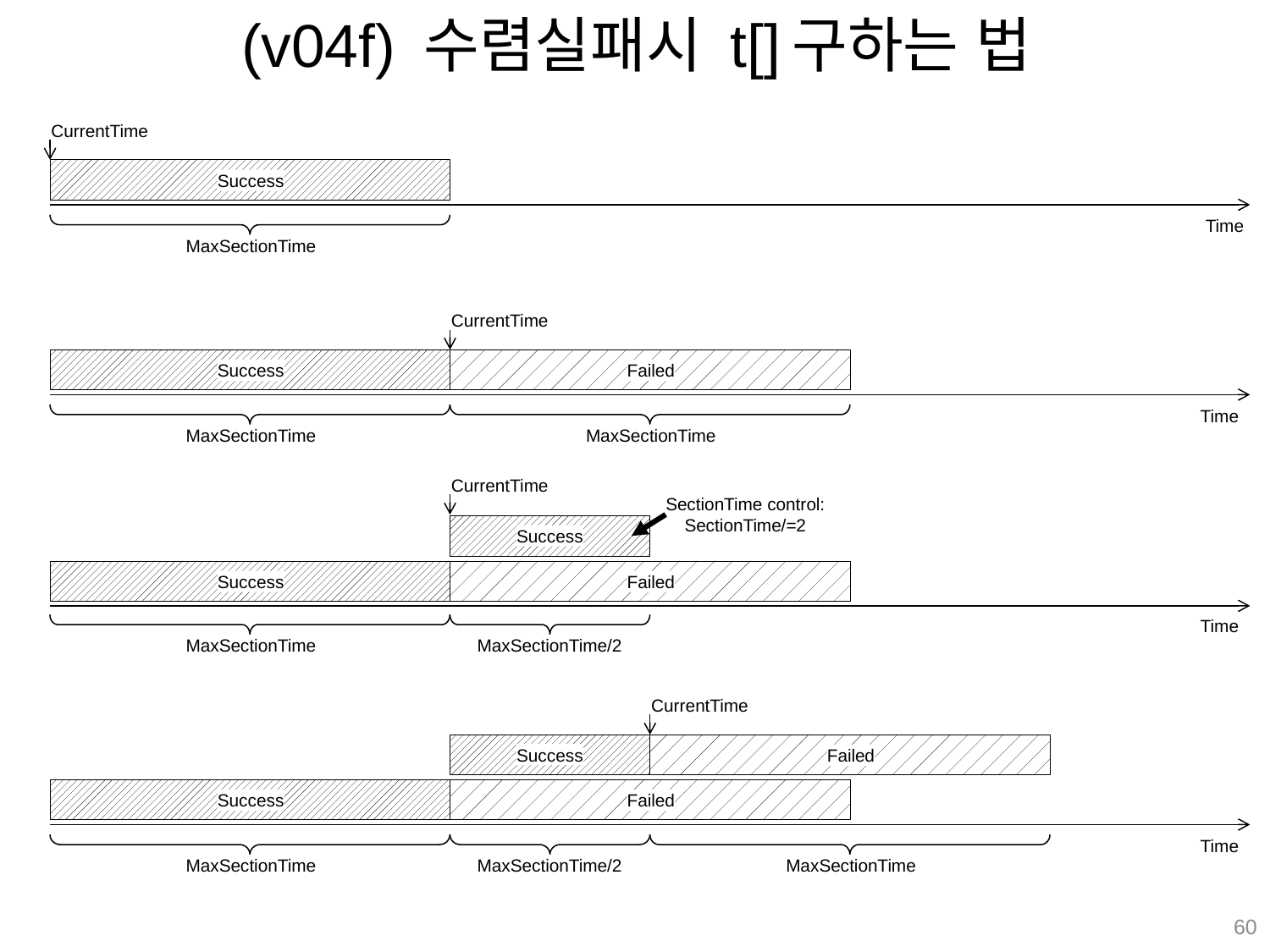

# (v04f) 수렴실패시 t[]구하는 법
CurrentTime

Success

MaxSectionTime
Time
CurrentTime

Success

Failed

MaxSectionTime

MaxSectionTime
Time
CurrentTime

Success

Success

Failed

MaxSectionTime

MaxSectionTime/2
Time
SectionTime control:
SectionTime/=2
CurrentTime

Success

Failed

Success

Failed

MaxSectionTime

MaxSectionTime/2

MaxSectionTime
Time
60